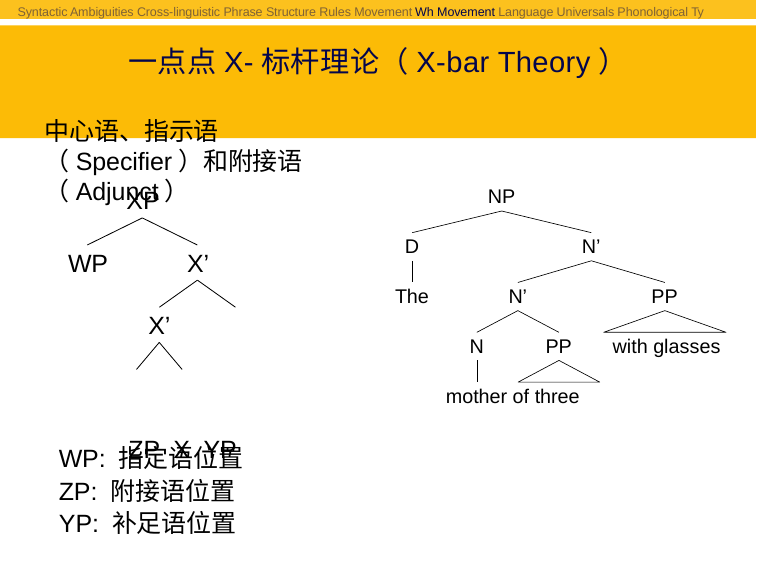

Syntactic Ambiguities Cross-linguistic Phrase Structure Rules Movement Wh Movement Language Universals Phonological Ty
# 一点点X-标杆理论（X-bar Theory）
中心语、指示语（Specifier）和附接语（Adjunct）

XP

WP	X’
X’	ZP  X YP
NP

N’
D

PP
The
N’

PP	with glasses
N

mother of three
WP: 指定语位置
ZP: 附接语位置
YP: 补足语位置